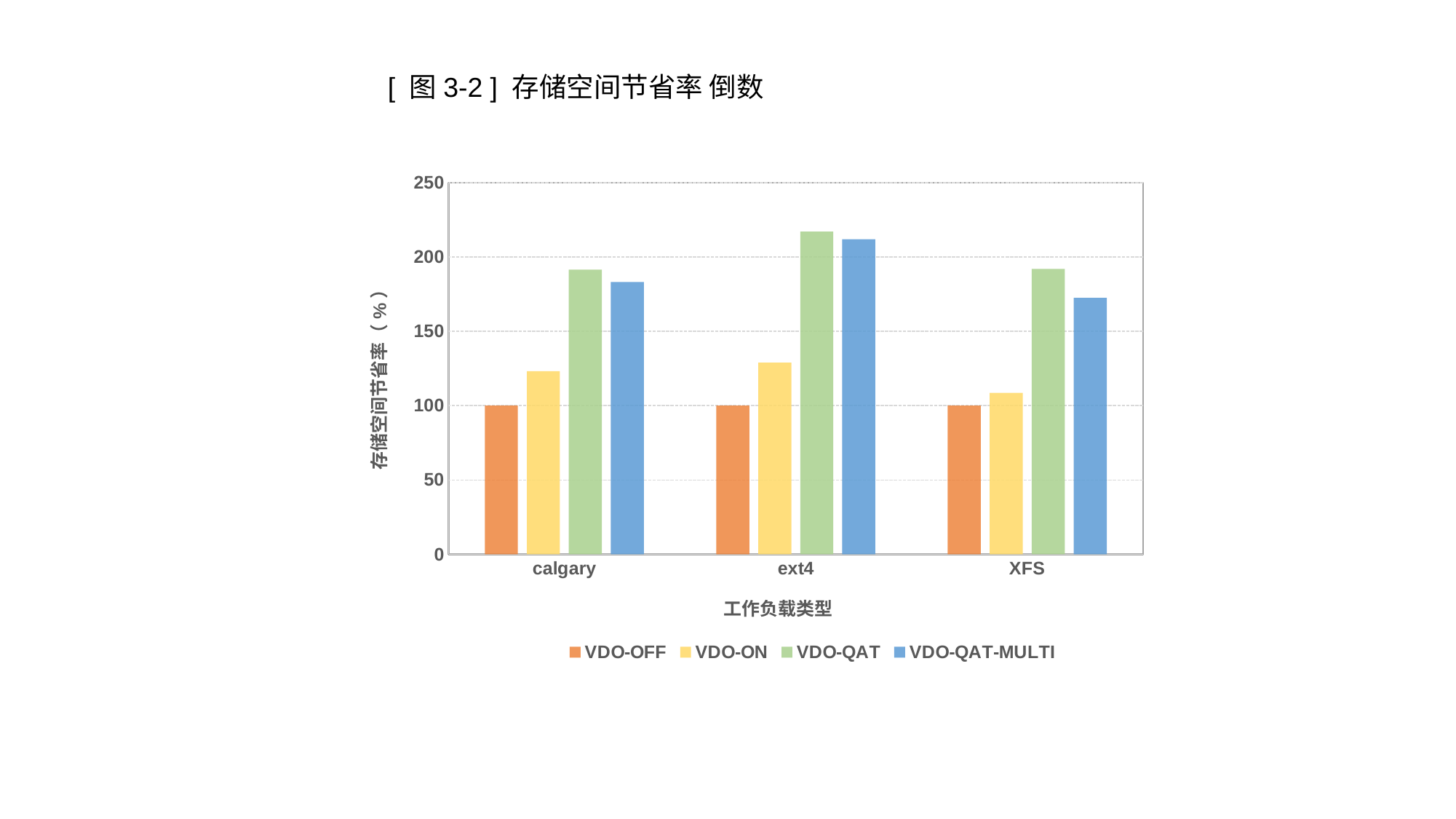

[ 图3-2 ] 存储空间节省率 倒数

### Chart

| Category | VDO-OFF | VDO-ON | VDO-QAT | VDO-QAT-MULTI |
|---|---|---|---|---|
| calgary | 100.0 | 123.17 | 191.53 | 183.18 |
| ext4 | 100.0 | 128.95 | 217.11 | 211.91 |
| XFS | 100.0 | 108.6 | 191.98 | 172.47 |